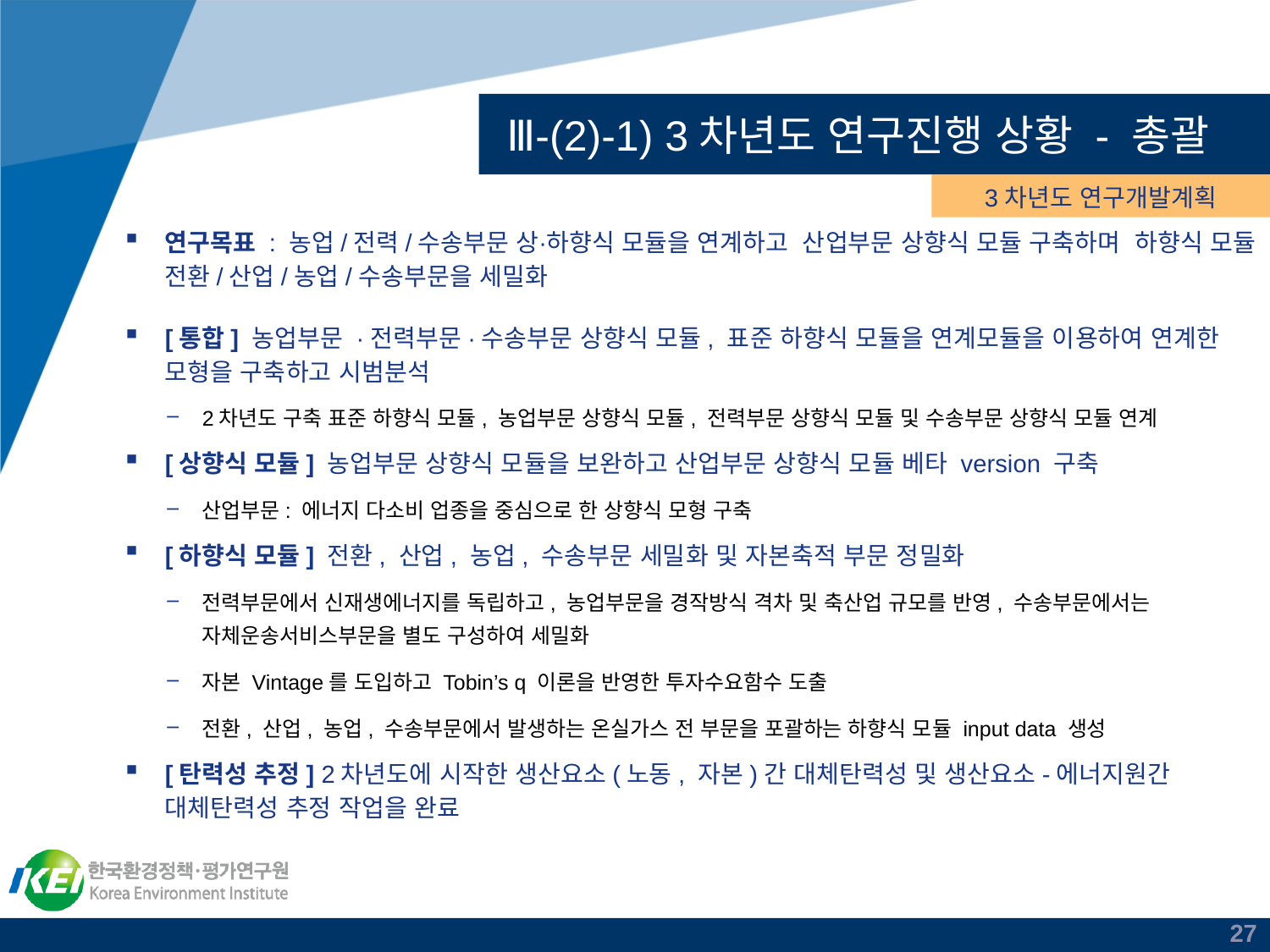

# Ⅲ-(2)-1) 3차년도 연구진행 상황 - 총괄
3차년도 연구개발계획
연구목표 : 농업/전력/수송부문 상∙하향식 모듈을 연계하고  산업부문 상향식 모듈 구축하며  하향식 모듈 전환/산업/농업/수송부문을 세밀화
[통합] 농업부문 ·전력부문·수송부문 상향식 모듈, 표준 하향식 모듈을 연계모듈을 이용하여 연계한 모형을 구축하고 시범분석
2차년도 구축 표준 하향식 모듈, 농업부문 상향식 모듈, 전력부문 상향식 모듈 및 수송부문 상향식 모듈 연계
[상향식 모듈] 농업부문 상향식 모듈을 보완하고 산업부문 상향식 모듈 베타 version 구축
산업부문: 에너지 다소비 업종을 중심으로 한 상향식 모형 구축
[하향식 모듈] 전환, 산업, 농업, 수송부문 세밀화 및 자본축적 부문 정밀화
전력부문에서 신재생에너지를 독립하고, 농업부문을 경작방식 격차 및 축산업 규모를 반영, 수송부문에서는 자체운송서비스부문을 별도 구성하여 세밀화
자본 Vintage를 도입하고 Tobin’s q 이론을 반영한 투자수요함수 도출
전환, 산업, 농업, 수송부문에서 발생하는 온실가스 전 부문을 포괄하는 하향식 모듈 input data 생성
[탄력성 추정] 2차년도에 시작한 생산요소(노동, 자본)간 대체탄력성 및 생산요소-에너지원간 대체탄력성 추정 작업을 완료

27